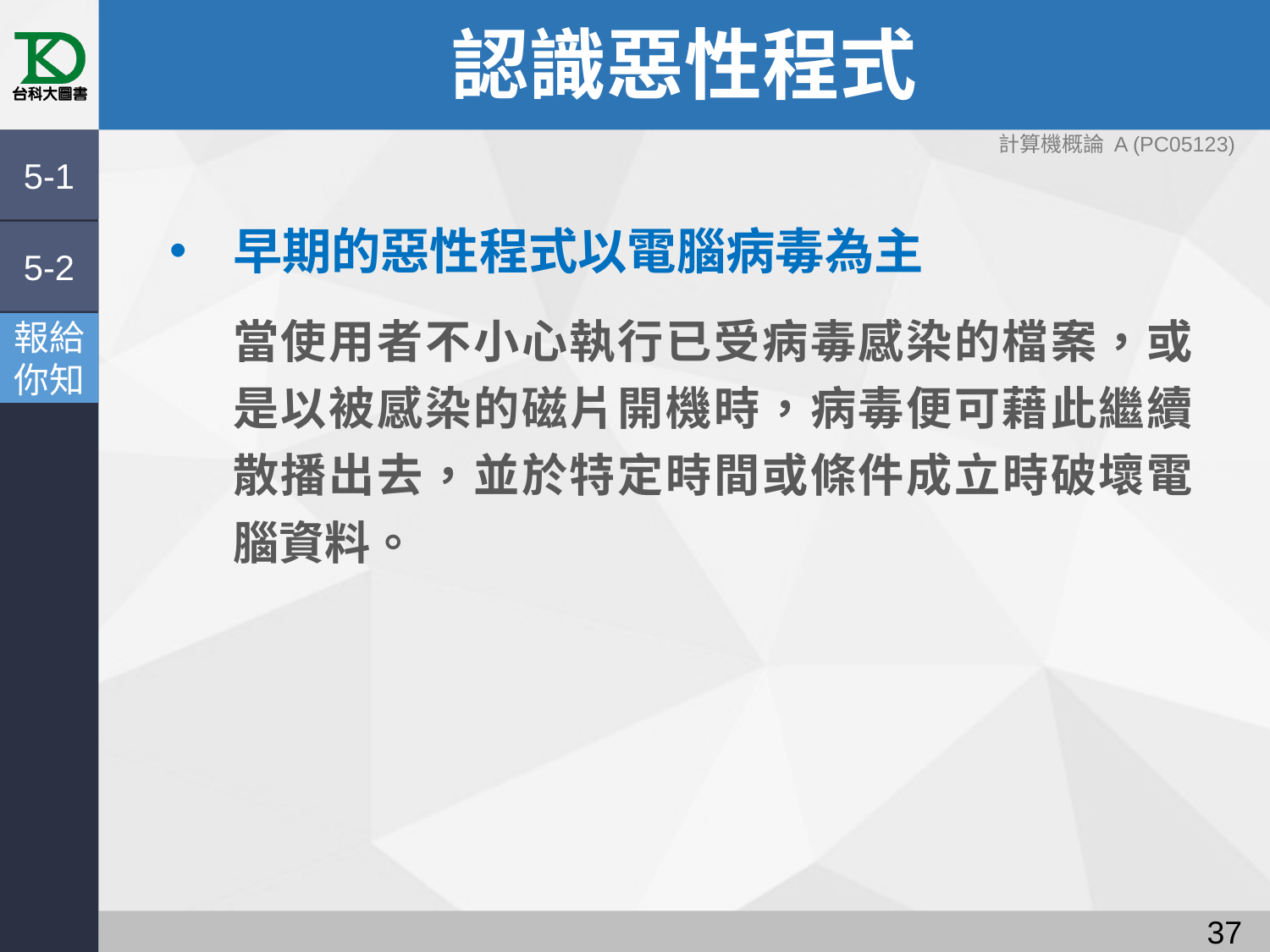

# 認識惡性程式
計算機概論 A (PC05123)
5-1
早期的惡性程式以電腦病毒為主
當使用者不小心執行已受病毒感染的檔案，或是以被感染的磁片開機時，病毒便可藉此繼續散播出去，並於特定時間或條件成立時破壞電腦資料。
5-2
報給
你知
37